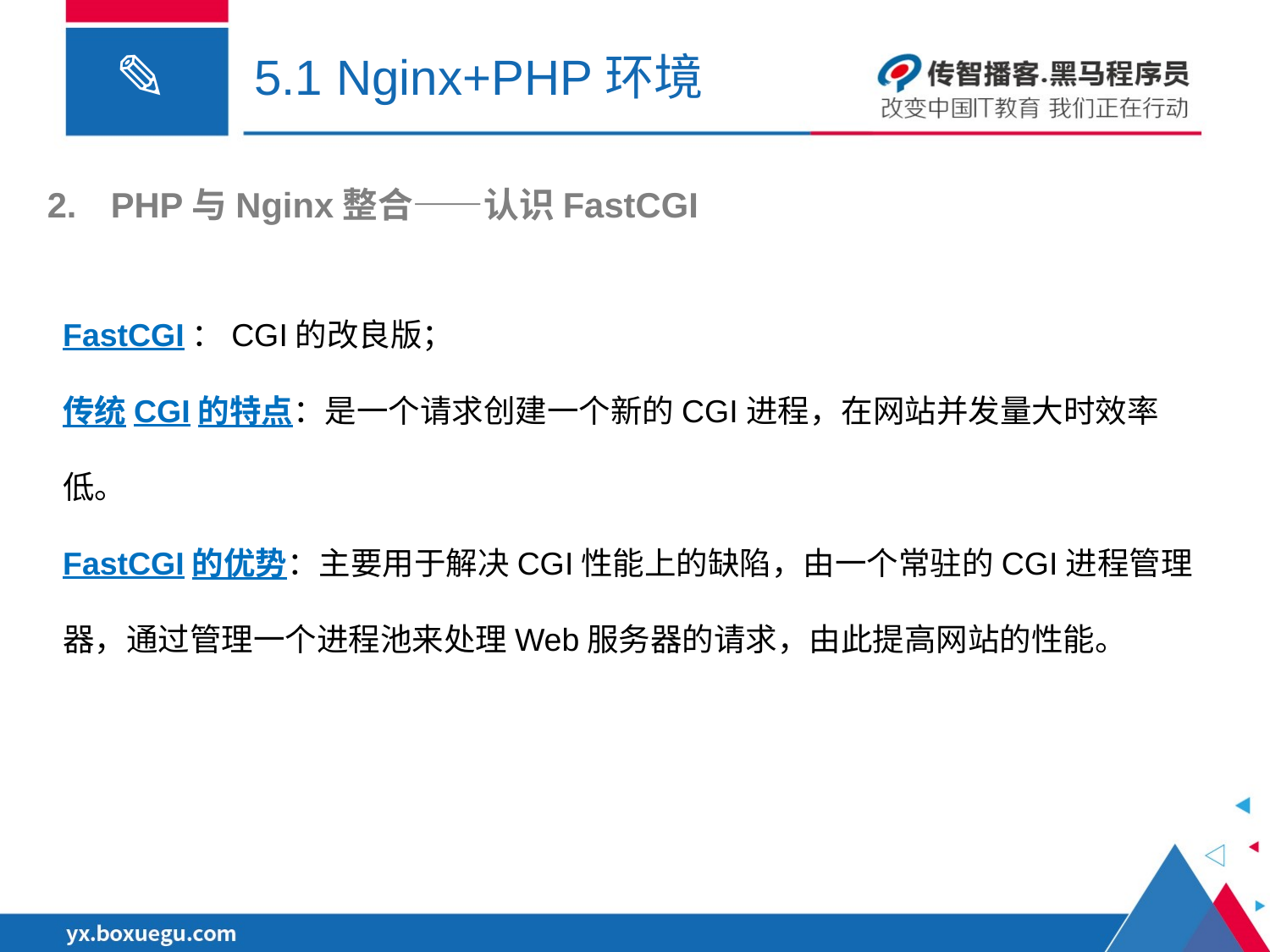

# 5.1 Nginx+PHP环境
PHP与Nginx整合——认识FastCGI
FastCGI：CGI的改良版；
传统CGI的特点：是一个请求创建一个新的CGI进程，在网站并发量大时效率低。
FastCGI的优势：主要用于解决CGI性能上的缺陷，由一个常驻的CGI进程管理器，通过管理一个进程池来处理Web服务器的请求，由此提高网站的性能。